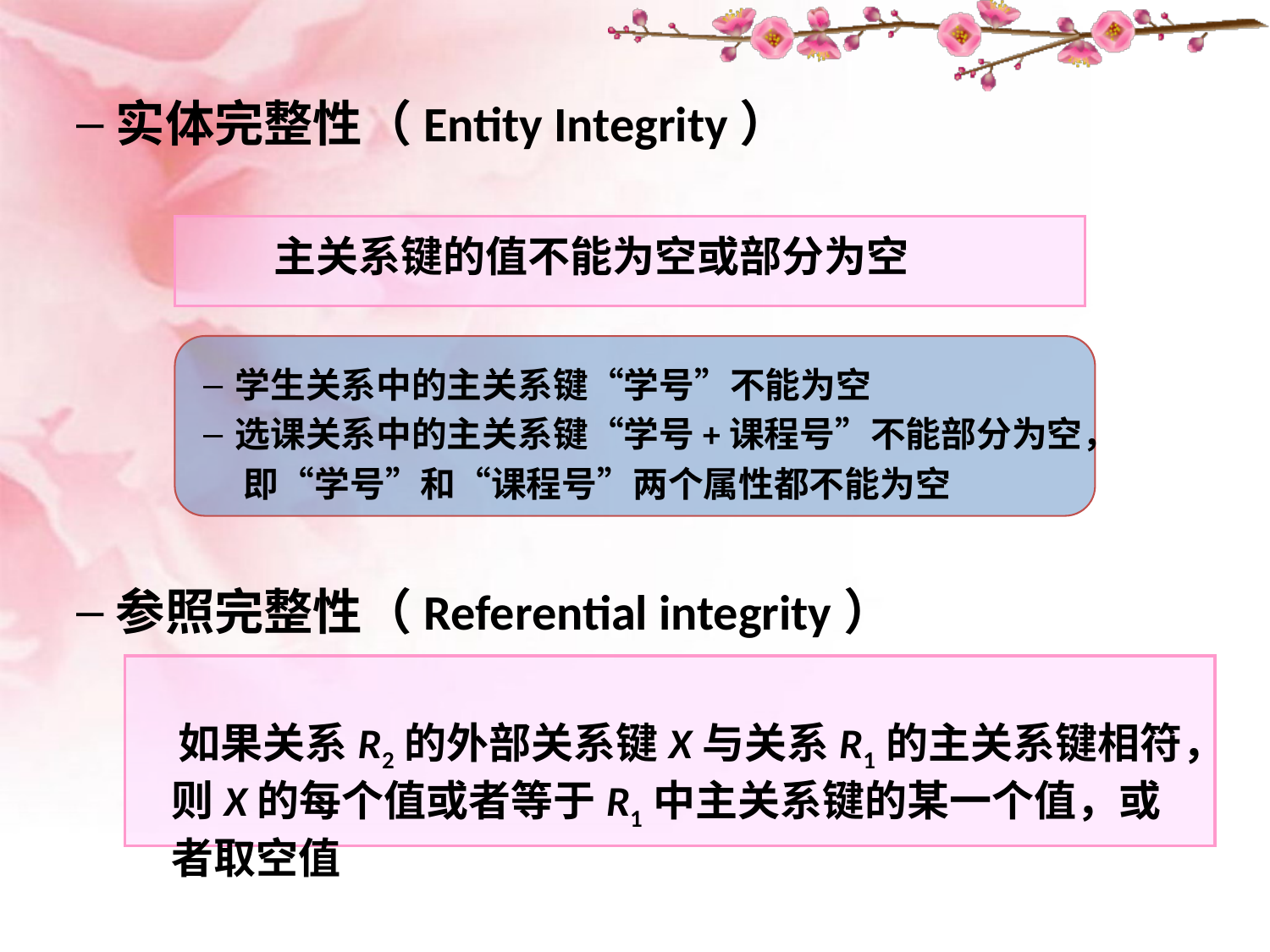

实体完整性（Entity Integrity）

             主关系键的值不能为空或部分为空

学生关系中的主关系键“学号”不能为空
选课关系中的主关系键“学号+课程号”不能部分为空，
    即“学号”和“课程号”两个属性都不能为空

参照完整性（Referential integrity）

   如果关系R2的外部关系键X与关系R1的主关系键相符，则X的每个值或者等于R1中主关系键的某一个值，或者取空值